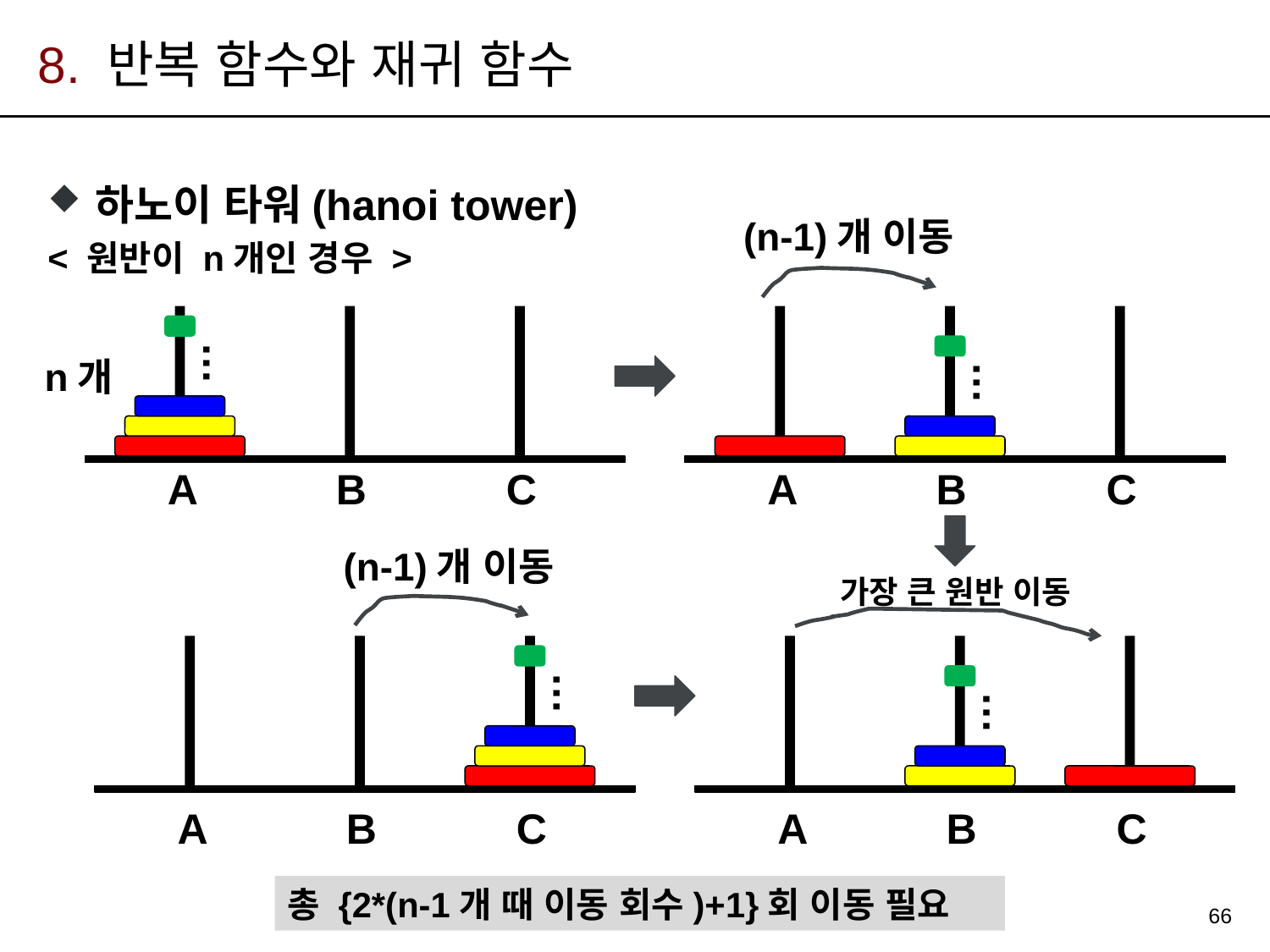

# 8. 반복 함수와 재귀 함수
하노이 타워(hanoi tower)
< 원반이 n개인 경우 >

(n-1)개 이동

…

n개

…

A
B
C

A
B
C

(n-1)개 이동
가장 큰 원반 이동

…

…

A
B
C
A
B
C
총 {2*(n-1개 때 이동 회수)+1}회 이동 필요
66